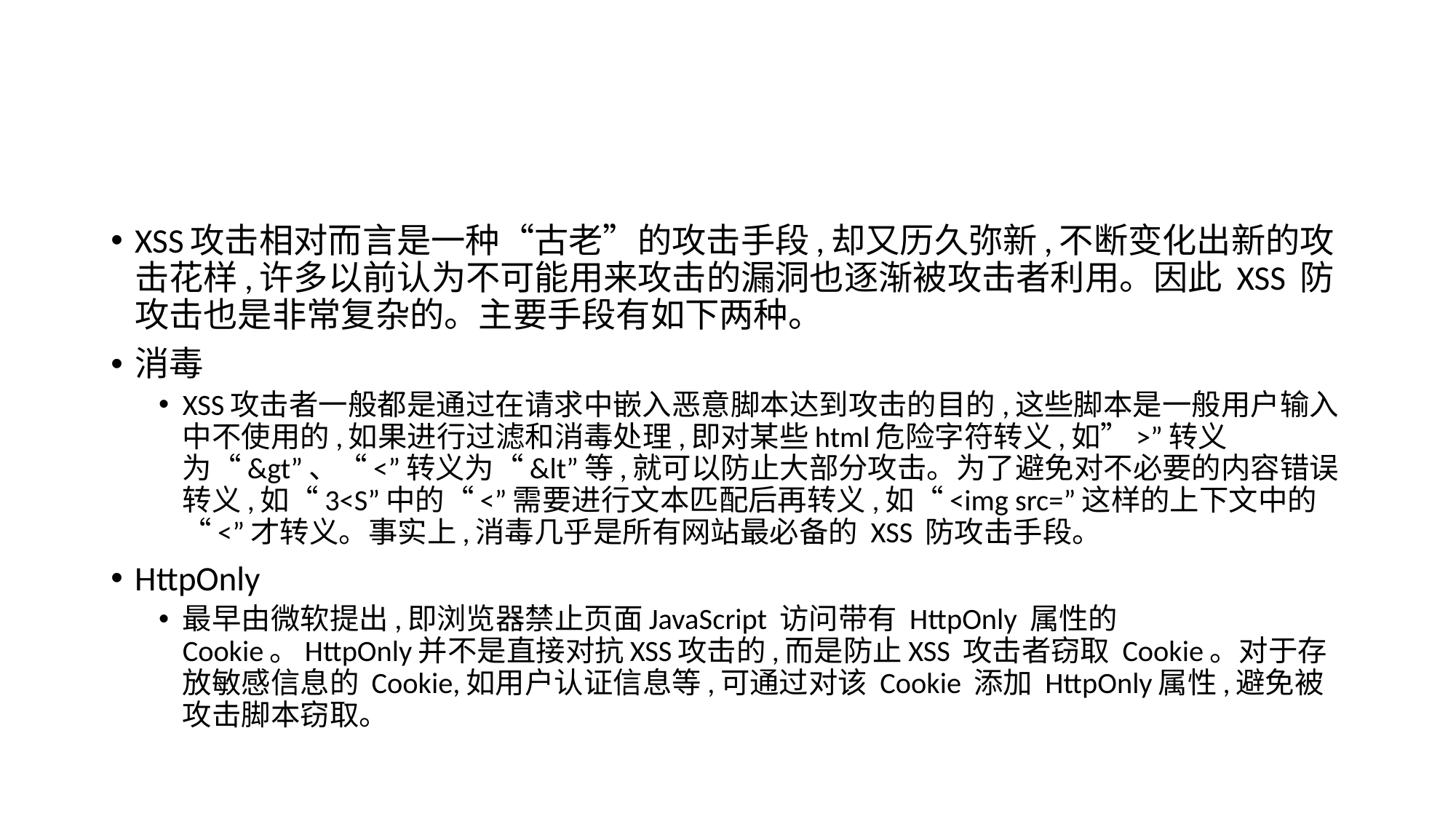

#
XSS攻击相对而言是一种“古老”的攻击手段,却又历久弥新,不断变化出新的攻击花样,许多以前认为不可能用来攻击的漏洞也逐渐被攻击者利用。因此 XSS 防攻击也是非常复杂的。主要手段有如下两种。
消毒
XSS攻击者一般都是通过在请求中嵌入恶意脚本达到攻击的目的,这些脚本是一般用户输入中不使用的,如果进行过滤和消毒处理,即对某些html危险字符转义,如”>”转义为“&gt”、“<”转义为“&lt”等,就可以防止大部分攻击。为了避免对不必要的内容错误转义,如“3<S”中的“<”需要进行文本匹配后再转义,如“<img src=”这样的上下文中的“<”才转义。事实上,消毒几乎是所有网站最必备的 XSS 防攻击手段。
HttpOnly
最早由微软提出,即浏览器禁止页面JavaScript 访问带有 HttpOnly 属性的 Cookie。HttpOnly并不是直接对抗XSS攻击的,而是防止XSS 攻击者窃取 Cookie。对于存放敏感信息的 Cookie,如用户认证信息等,可通过对该 Cookie 添加 HttpOnly属性,避免被攻击脚本窃取。